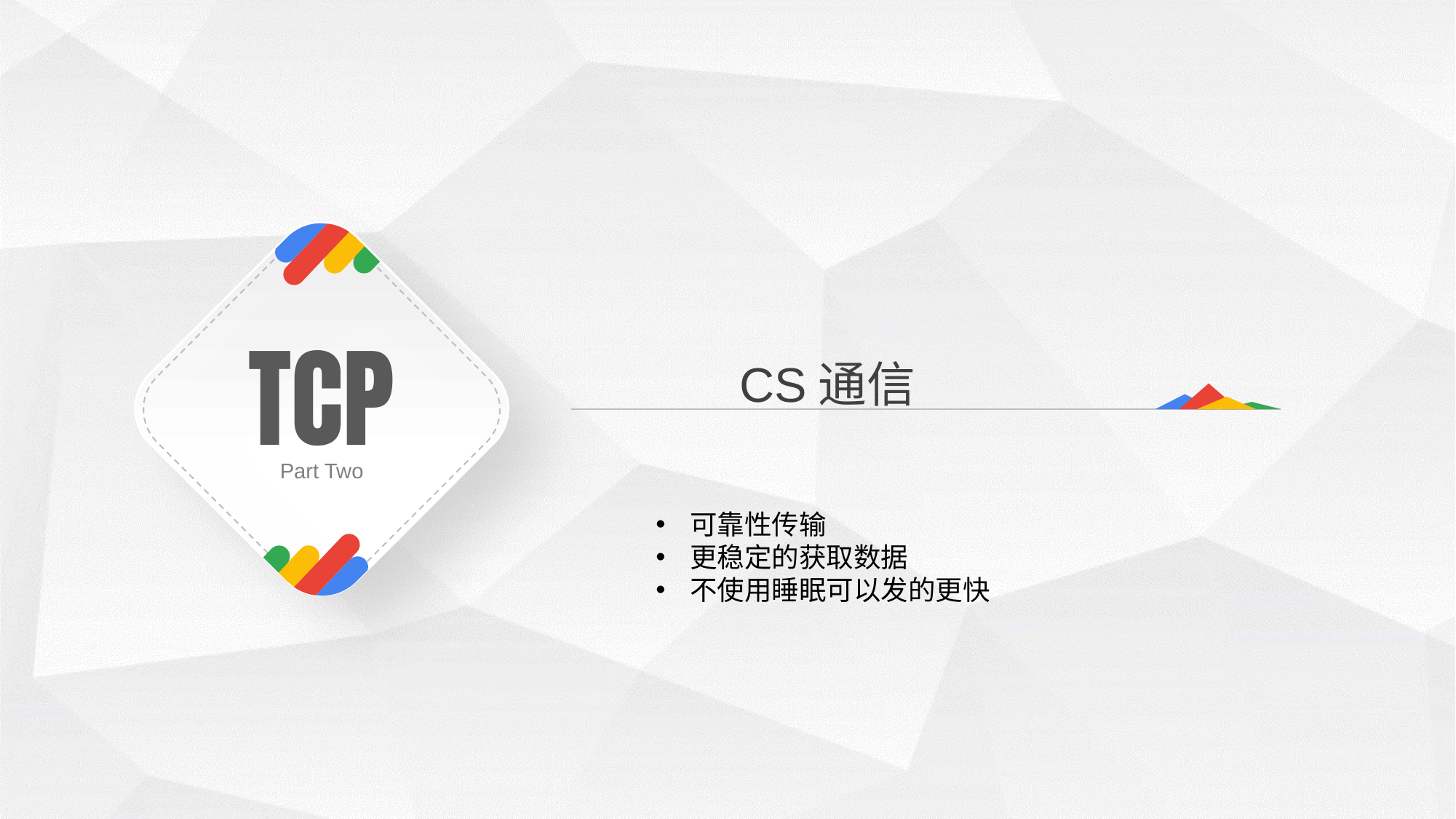

TCP
CS通信

Part Two
可靠性传输
更稳定的获取数据
不使用睡眠可以发的更快